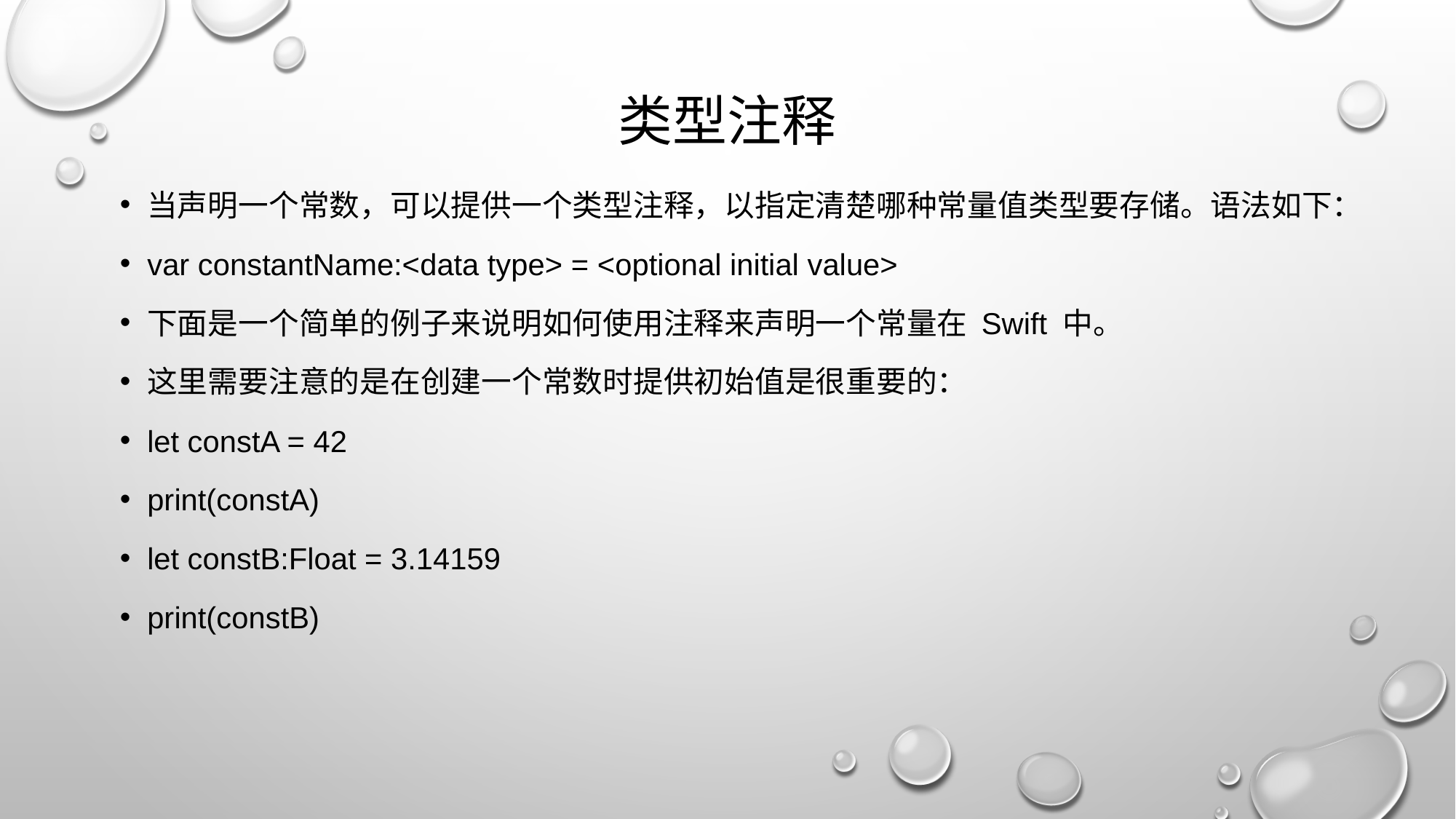

# 类型注释
当声明一个常数，可以提供一个类型注释，以指定清楚哪种常量值类型要存储。语法如下：
var constantName:<data type> = <optional initial value>
下面是一个简单的例子来说明如何使用注释来声明一个常量在 Swift 中。
这里需要注意的是在创建一个常数时提供初始值是很重要的：
let constA = 42
print(constA)
let constB:Float = 3.14159
print(constB)